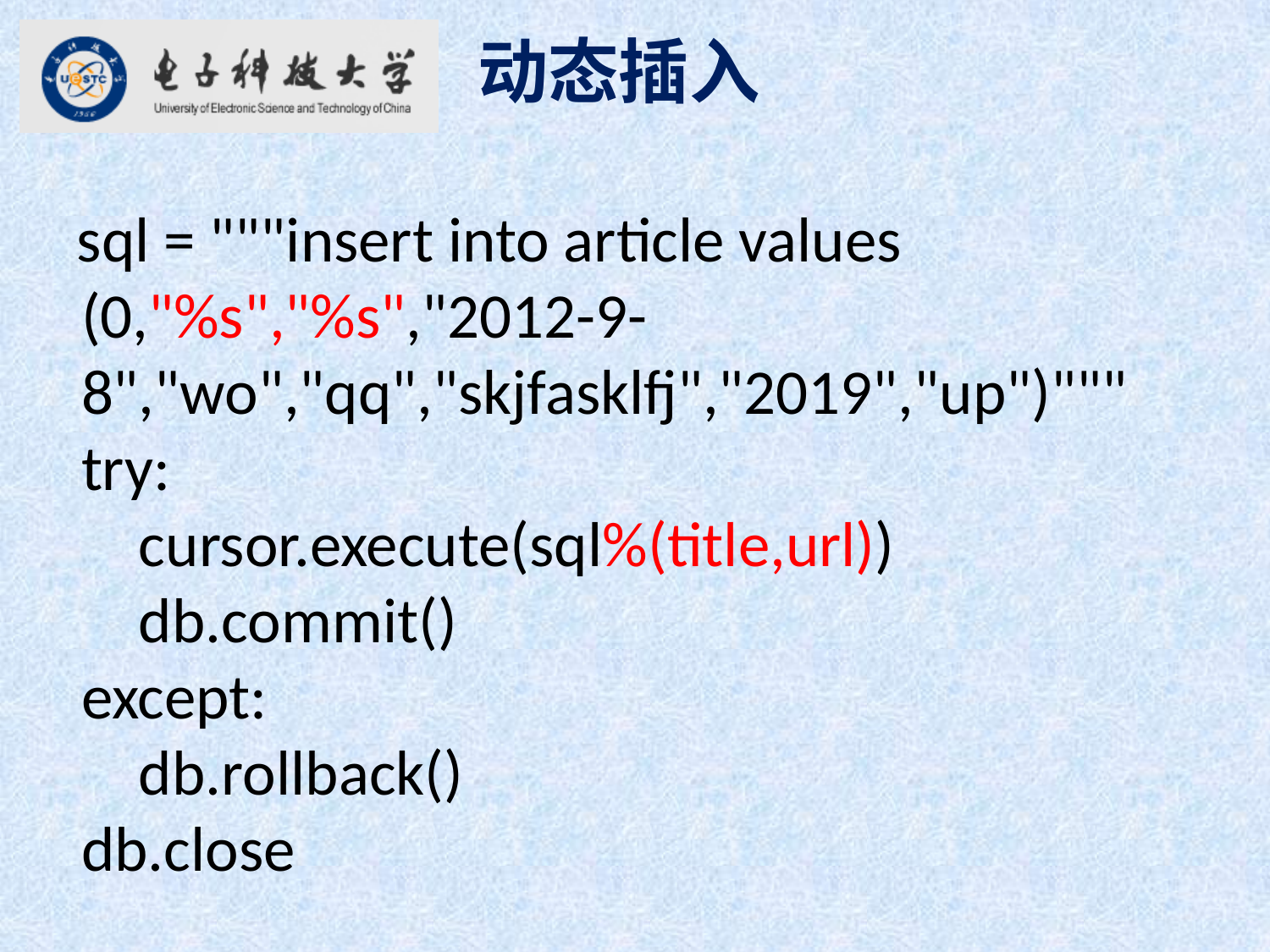

动态插入

   sql = """insert into article values (0,"%s","%s","2012-9-8","wo","qq","skjfasklfj","2019","up")"""
try:
    cursor.execute(sql%(title,url))
    db.commit()
except:
    db.rollback()
db.close